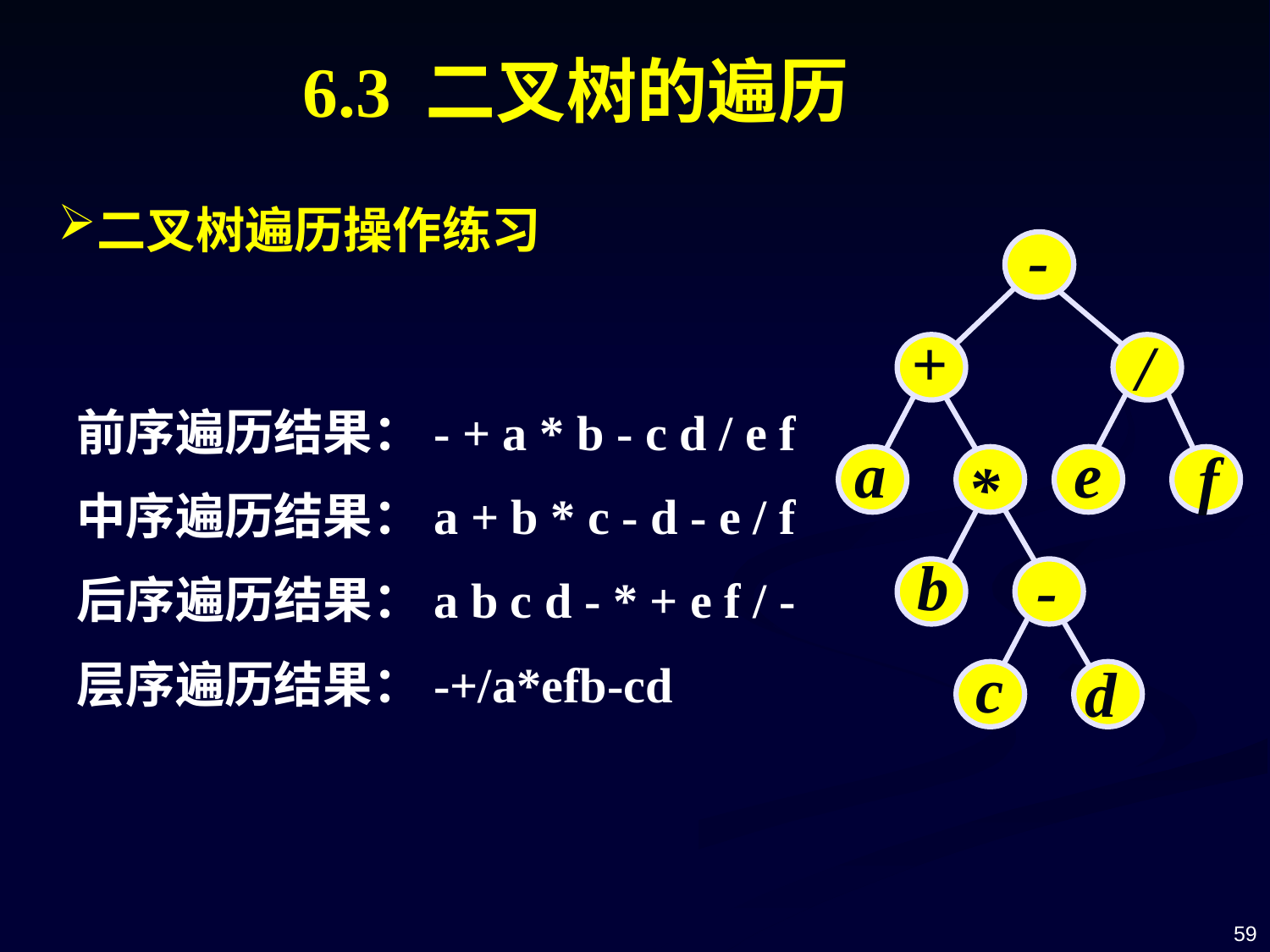

6.3 二叉树的遍历
二叉树遍历操作练习
-

+
/

前序遍历结果：- + a * b - c d / e f
中序遍历结果：a + b * c - d - e / f
后序遍历结果：a b c d - * + e f / -
层序遍历结果：-+/a*efb-cd
a
e
f
*

b
-

c
d

59